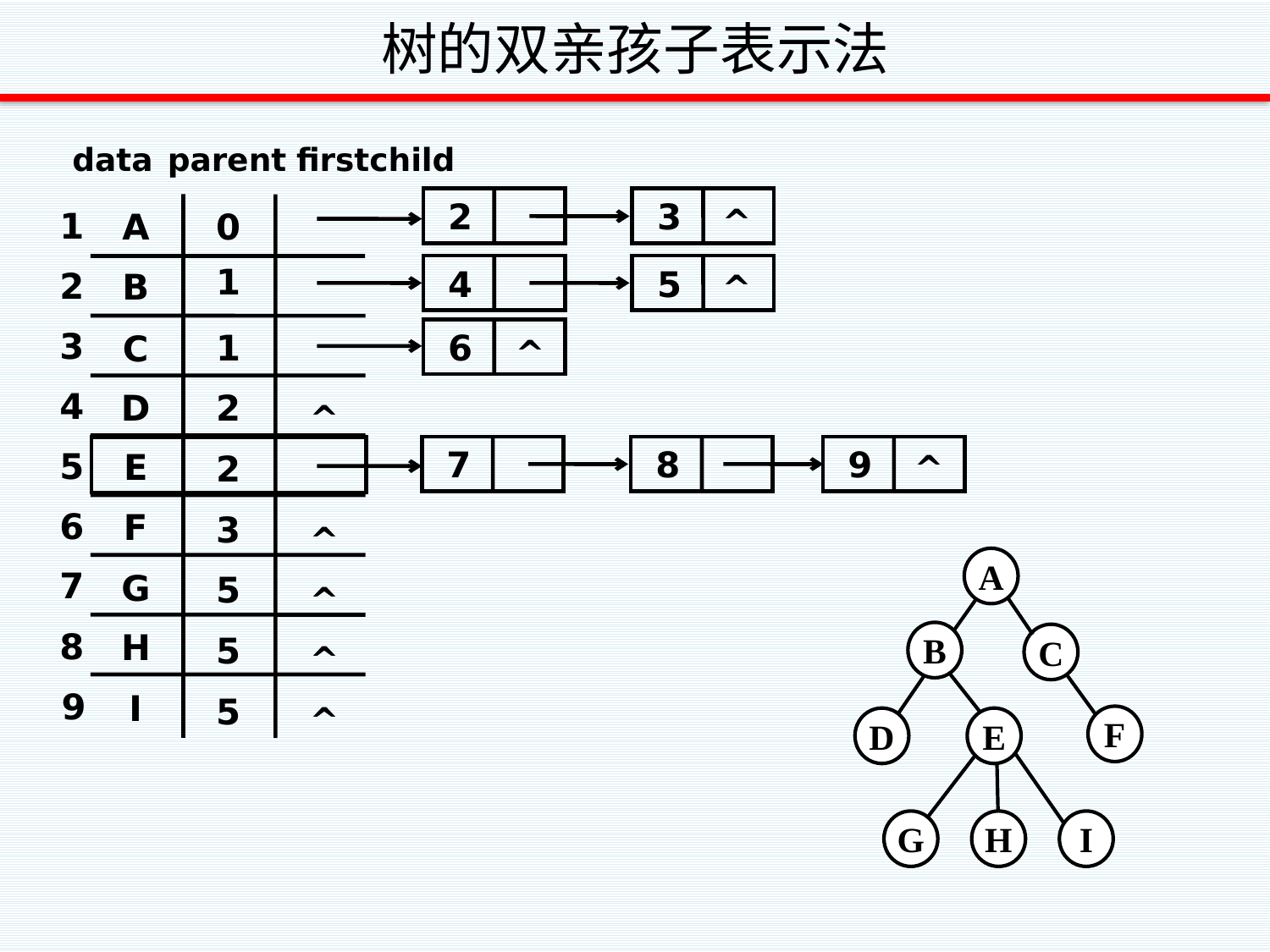

# 树的双亲孩子表示法
data
parent
firstchild
 2

 3

^

1
2
3
4
5
6
7
8
9
0
1
1
2
2
3
5
5
5
A
B
C
D
E
F
G
H
I

 4

 5

^

 6

^

^

 7

 8

 9

^

^

^

^

^

A

B
C

F
D
E

G
H
I